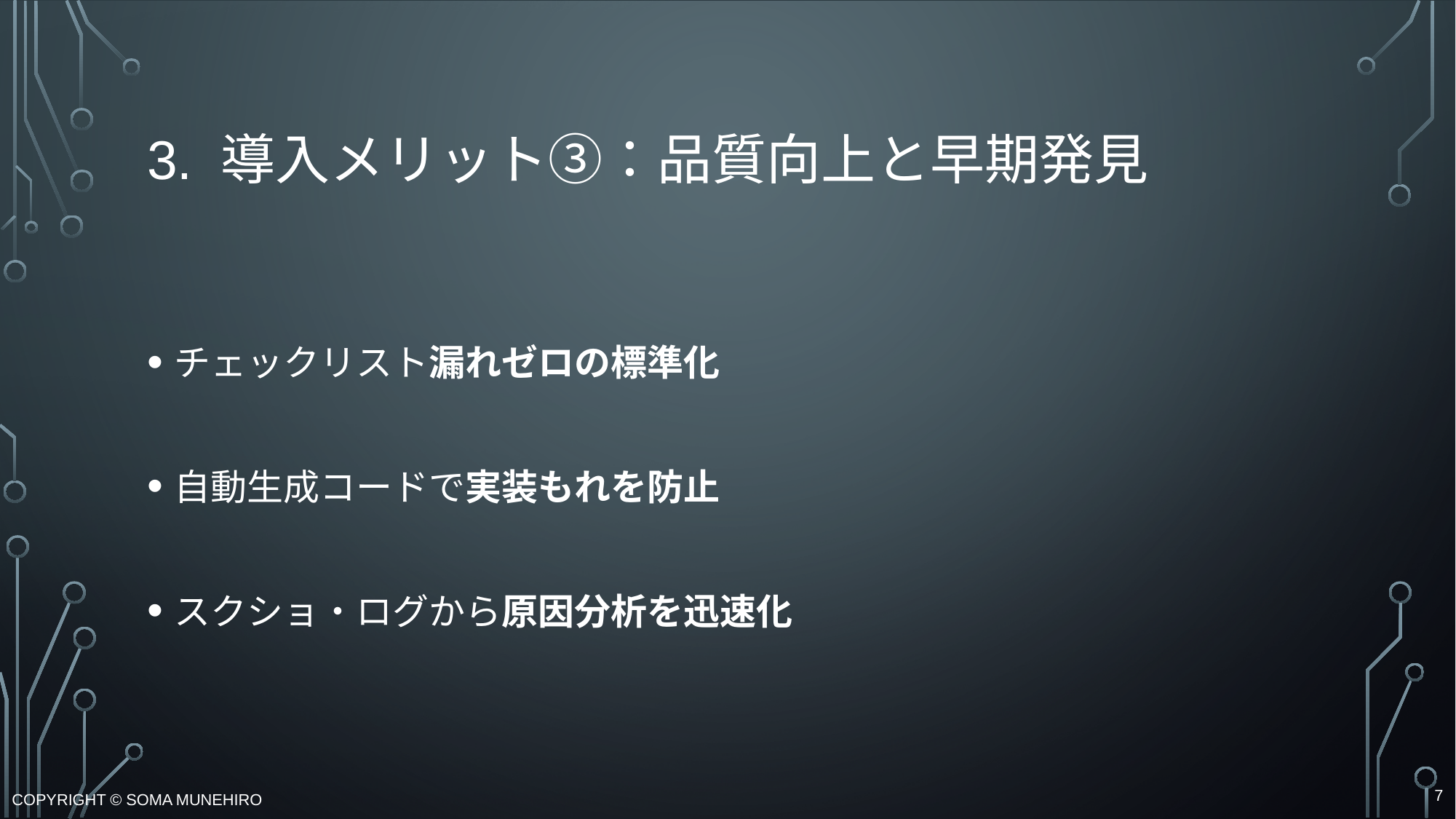

# 3. 導入メリット③：品質向上と早期発見
チェックリスト漏れゼロの標準化
自動生成コードで実装もれを防止
スクショ・ログから原因分析を迅速化
7
Copyright © Soma Munehiro